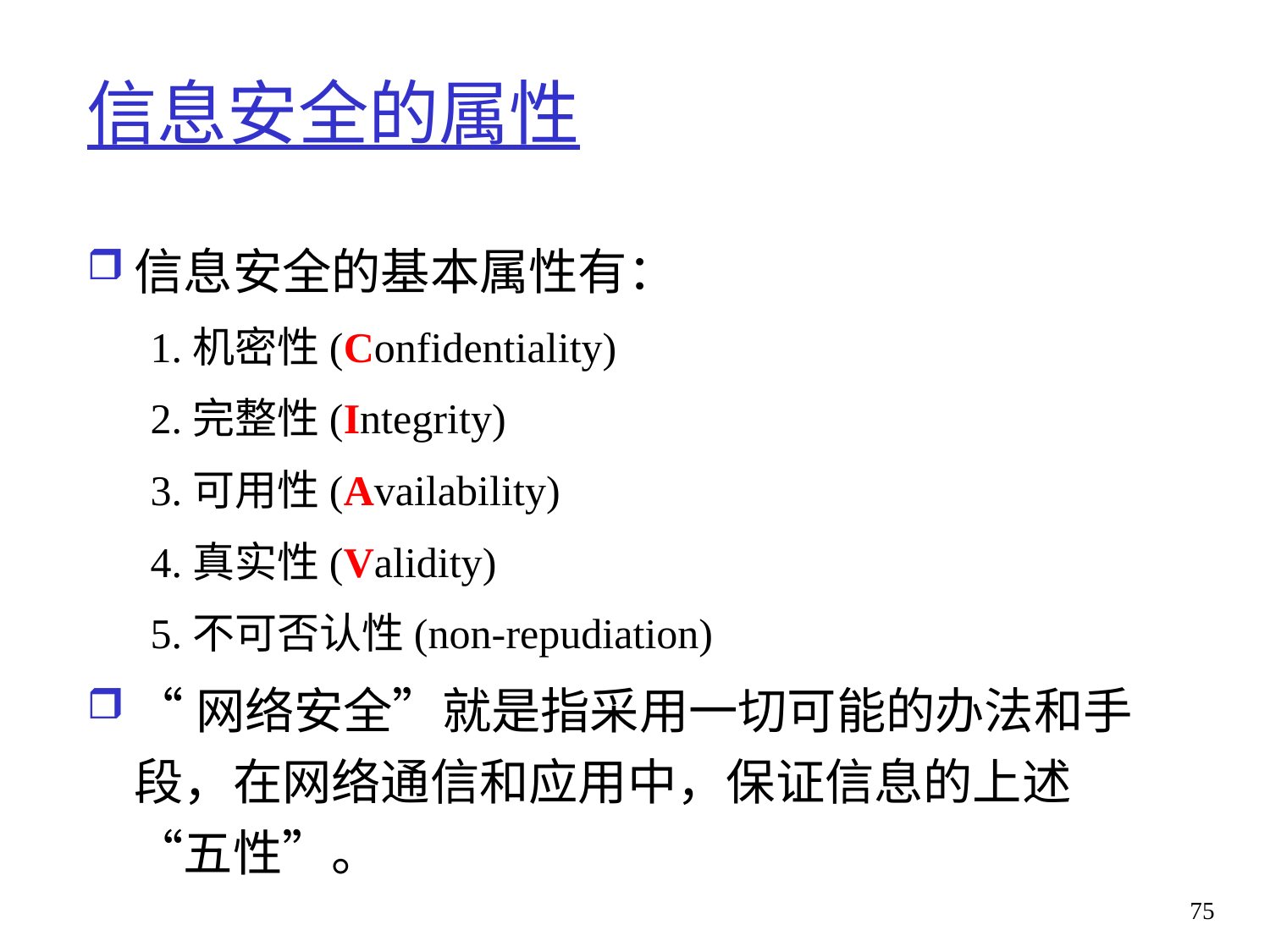

# 信息安全的属性
信息安全的基本属性有：
1.机密性(Confidentiality)
2.完整性(Integrity)
3.可用性(Availability)
4.真实性(Validity)
5.不可否认性(non-repudiation)
“网络安全”就是指采用一切可能的办法和手段，在网络通信和应用中，保证信息的上述“五性”。
75